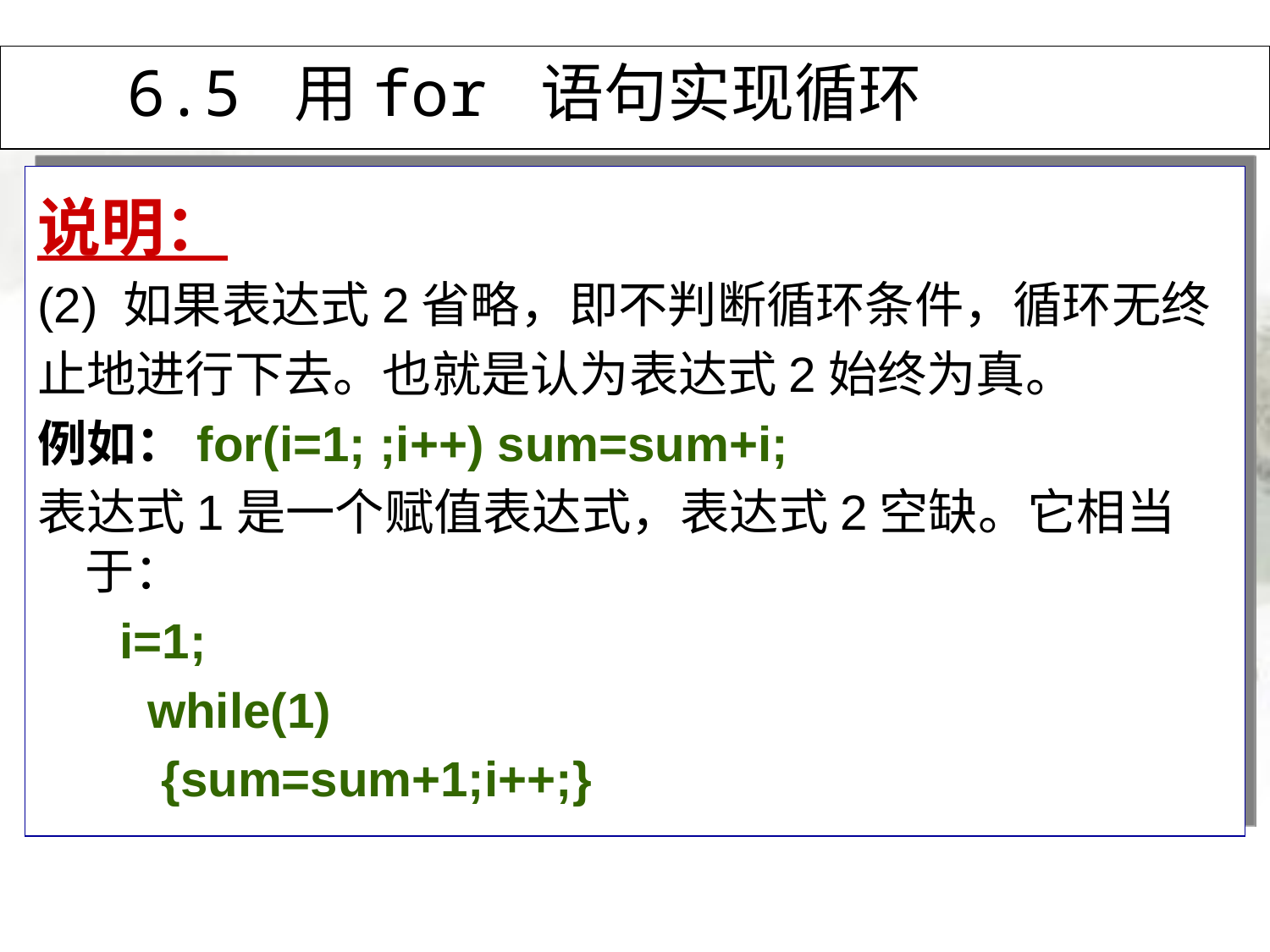

# 6.5 用for 语句实现循环
说明：
(2) 如果表达式2省略，即不判断循环条件，循环无终
止地进行下去。也就是认为表达式2始终为真。
例如：for(i=1; ;i++) sum=sum+i;
表达式1是一个赋值表达式，表达式2空缺。它相当于：
      i=1;
        while(1)
         {sum=sum+1;i++;}